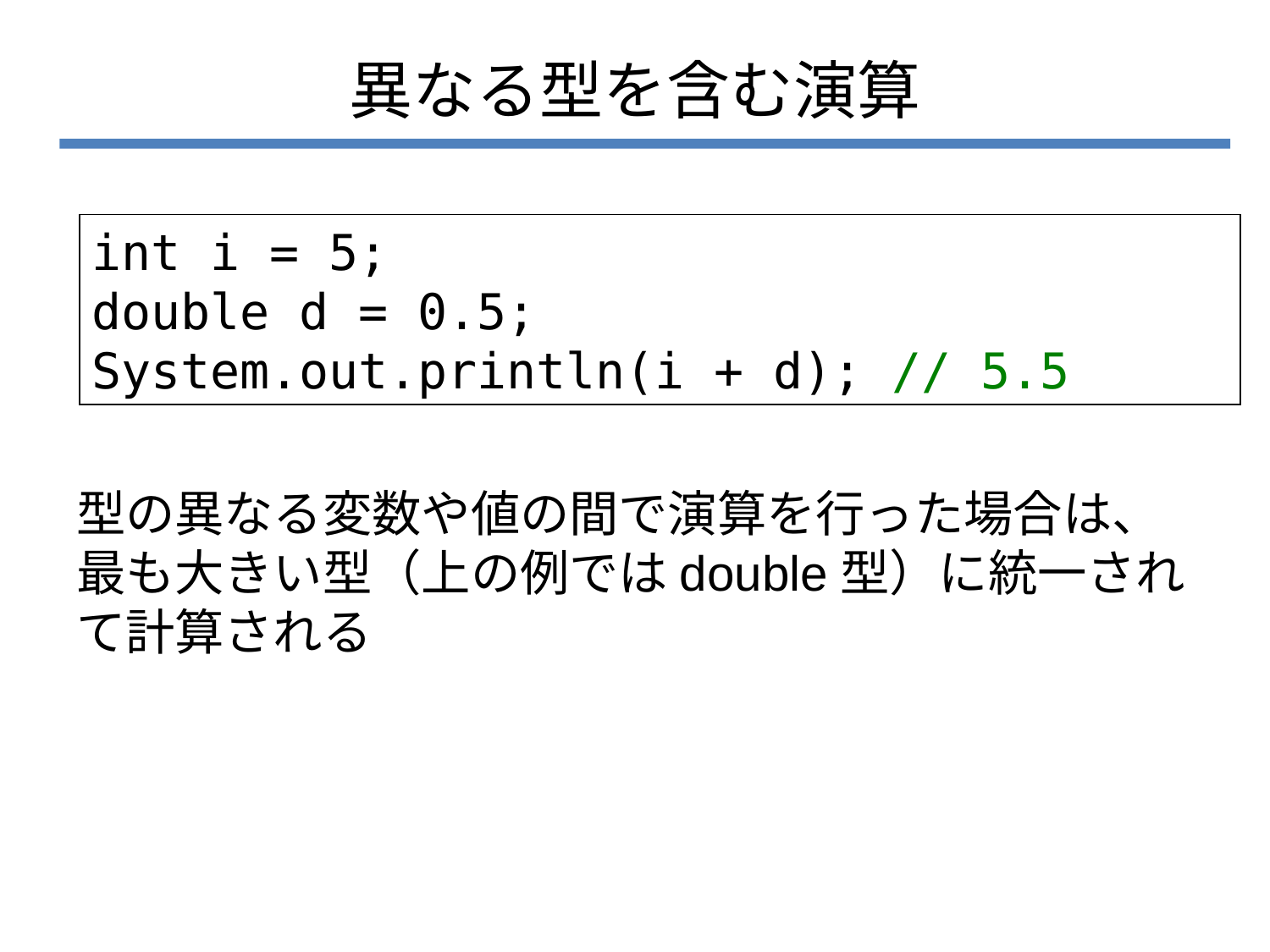

# 異なる型を含む演算
int i = 5;
double d = 0.5;
System.out.println(i + d); // 5.5
型の異なる変数や値の間で演算を行った場合は、最も大きい型（上の例ではdouble型）に統一されて計算される